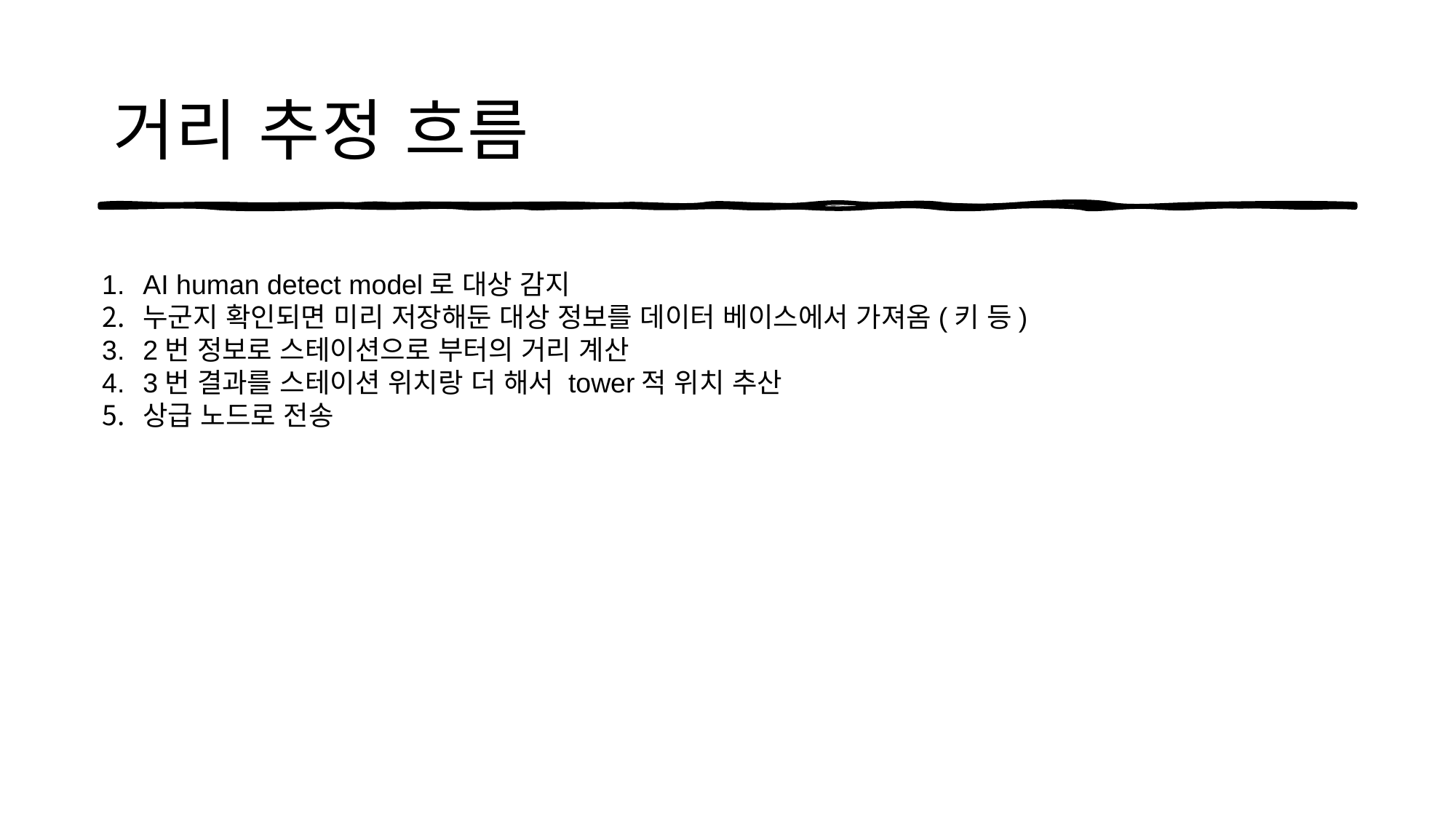

# 거리 추정 흐름
AI human detect model로 대상 감지
누군지 확인되면 미리 저장해둔 대상 정보를 데이터 베이스에서 가져옴(키 등)
2번 정보로 스테이션으로 부터의 거리 계산
3번 결과를 스테이션 위치랑 더 해서 tower적 위치 추산
상급 노드로 전송